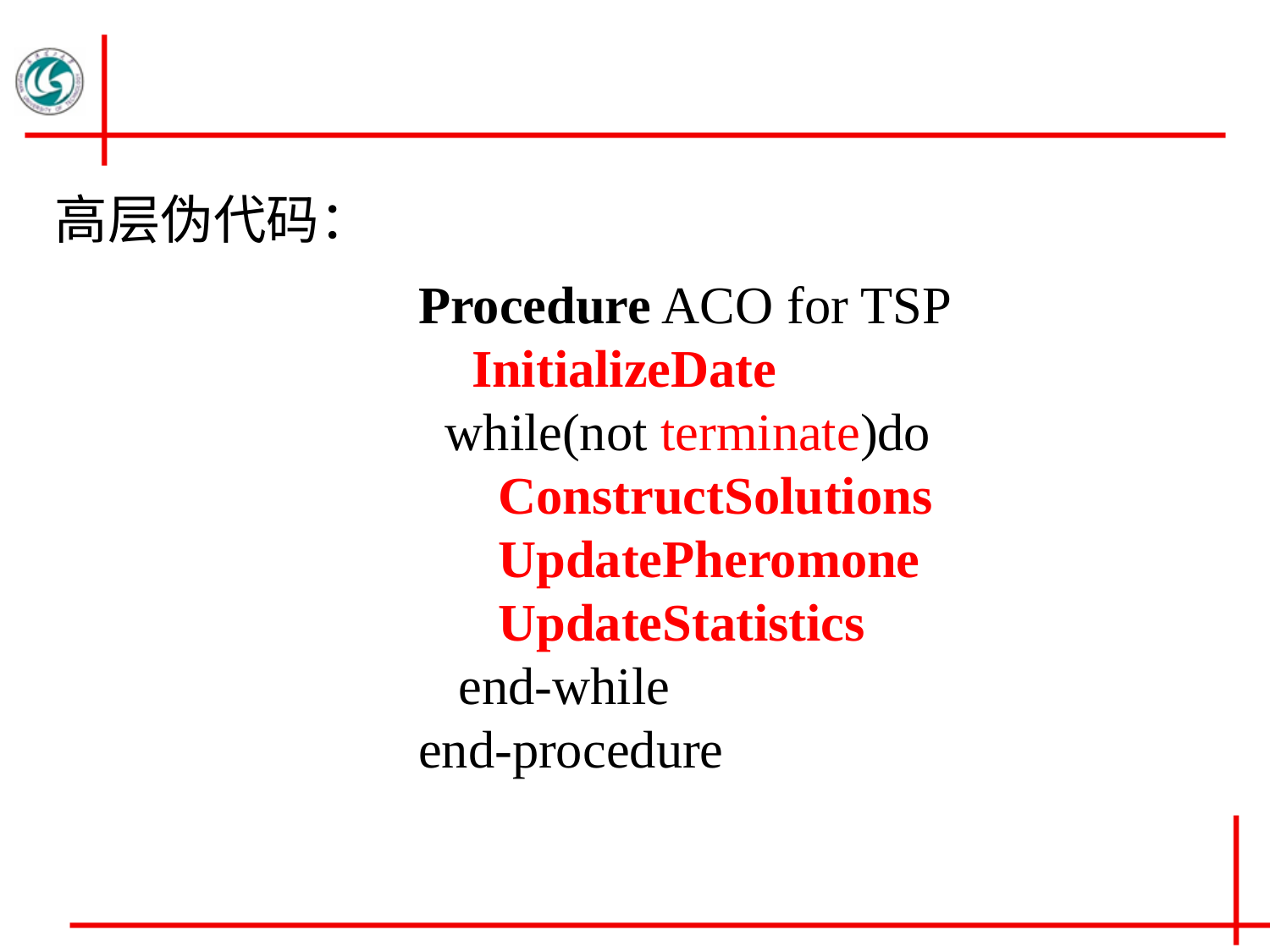

高层伪代码：
Procedure ACO for TSP
    InitializeDate
  while(not terminate)do
      ConstructSolutions
      UpdatePheromone
      UpdateStatistics
   end-while
end-procedure